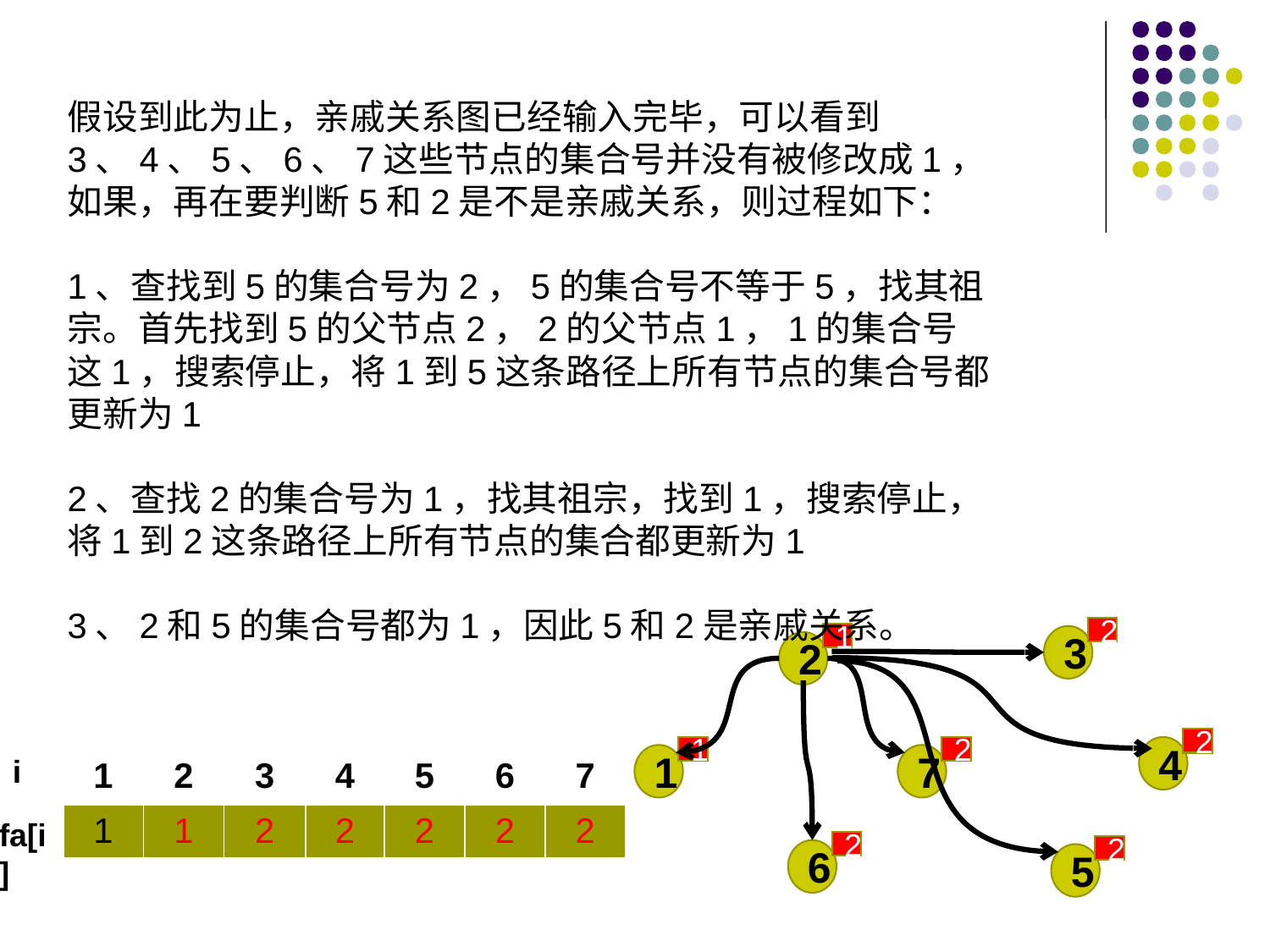

假设到此为止，亲戚关系图已经输入完毕，可以看到3、4、5、6、7这些节点的集合号并没有被修改成1，如果，再在要判断5和2是不是亲戚关系，则过程如下：

1、查找到5的集合号为2，5的集合号不等于5，找其祖宗。首先找到5的父节点2，2的父节点1，1的集合号这1，搜索停止，将1到5这条路径上所有节点的集合号都更新为1

2、查找2的集合号为1，找其祖宗，找到1，搜索停止，将1到2这条路径上所有节点的集合都更新为1

3、2和5的集合号都为1，因此5和2是亲戚关系。
2
3
1
2
2
4
1
1
2
7
2
6
2
5
i
| 1 | 2 | 3 | 4 | 5 | 6 | 7 |
| --- | --- | --- | --- | --- | --- | --- |
| 1 | 1 | 2 | 2 | 2 | 2 | 2 |
fa[i]